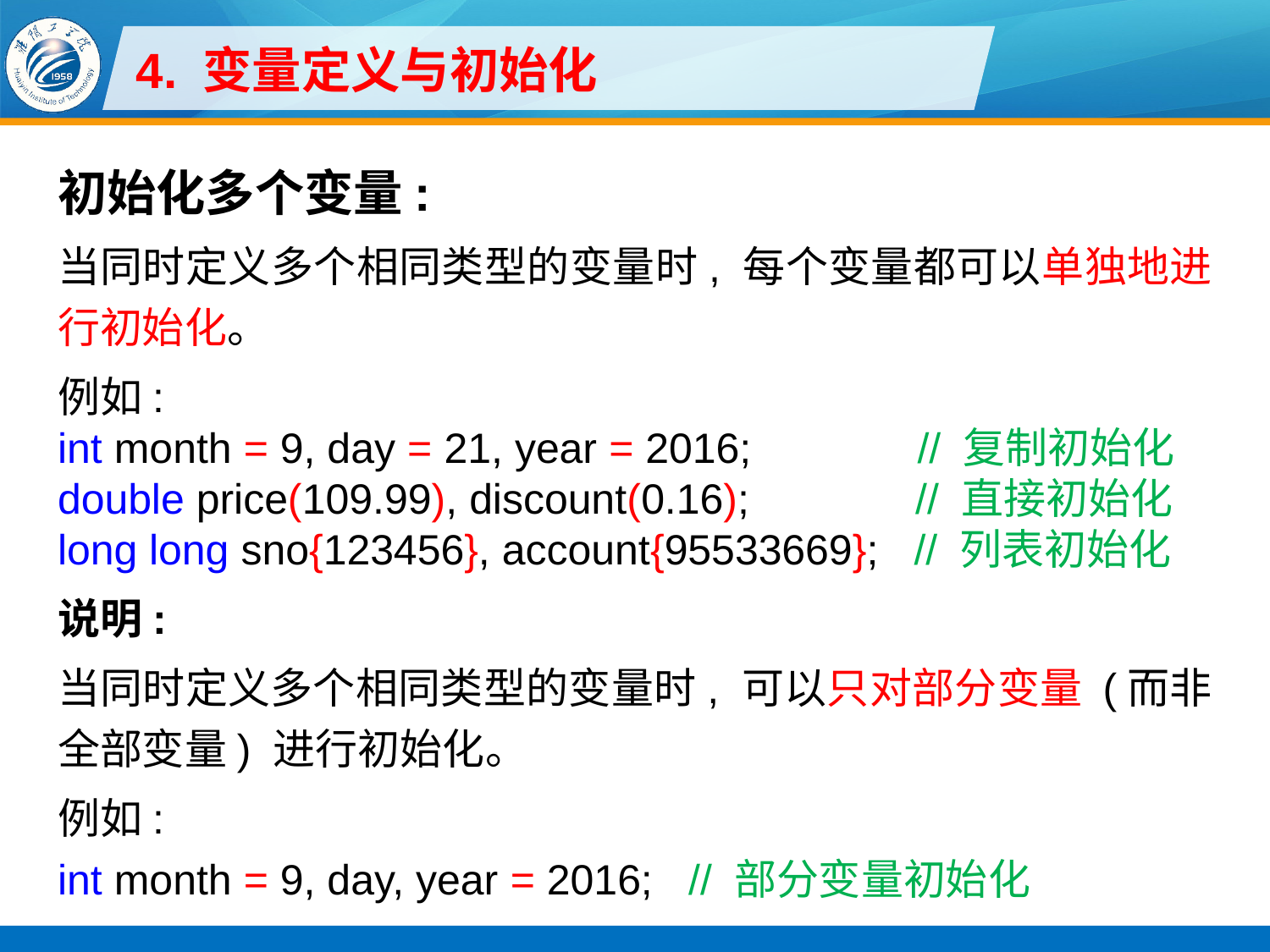

# 4. 变量定义与初始化
初始化多个变量:
当同时定义多个相同类型的变量时, 每个变量都可以单独地进行初始化。
例如:
int month = 9, day = 21, year = 2016;              // 复制初始化
double price(109.99), discount(0.16);              // 直接初始化
long long sno{123456}, account{95533669};   // 列表初始化
说明:
当同时定义多个相同类型的变量时, 可以只对部分变量 (而非全部变量) 进行初始化。
例如:
int month = 9, day, year = 2016;   // 部分变量初始化